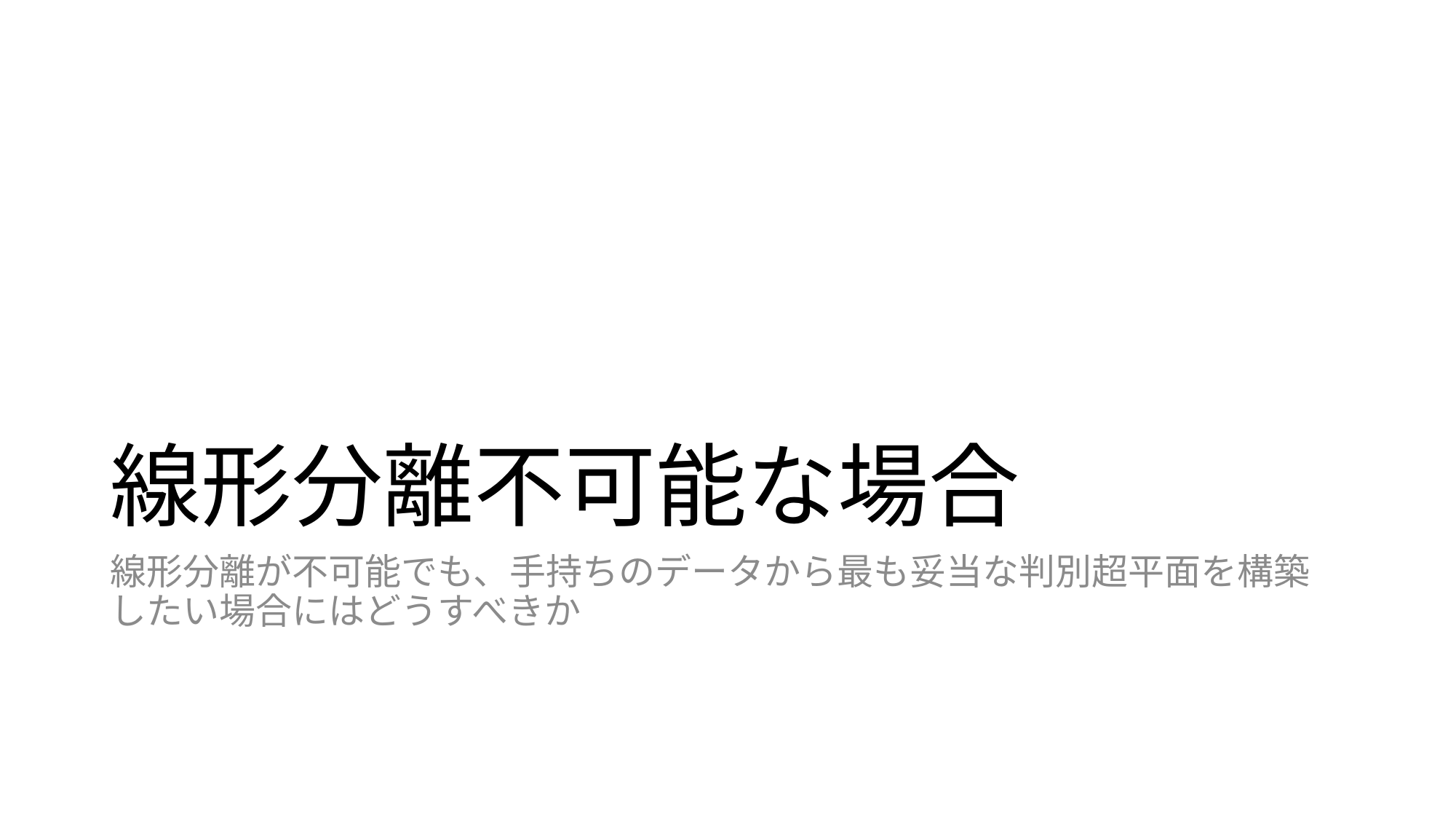

# 線形分離不可能な場合
線形分離が不可能でも、手持ちのデータから最も妥当な判別超平面を構築したい場合にはどうすべきか